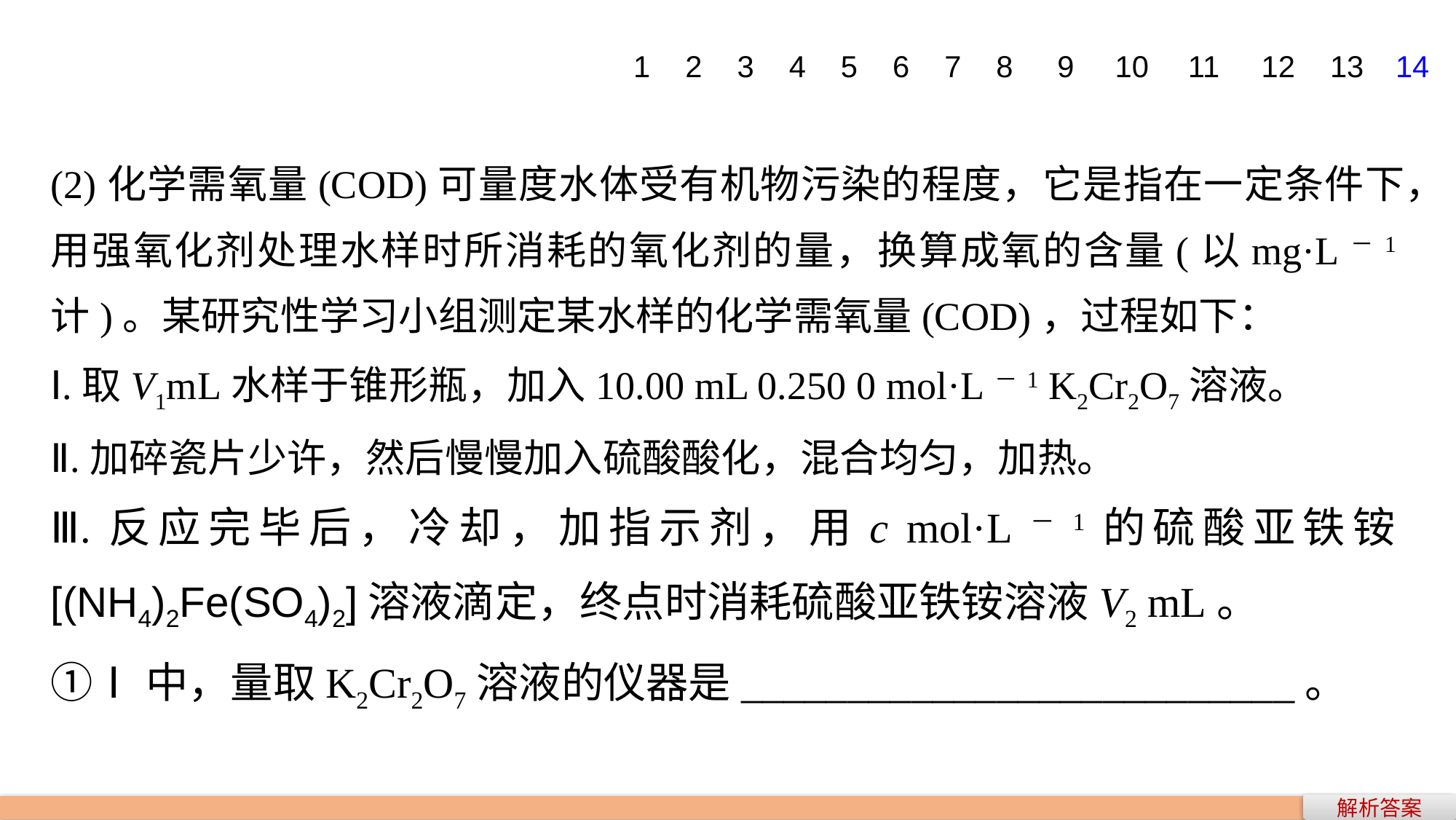

1
2
3
4
5
6
7
8
9
10
11
12
13
14
(2)化学需氧量(COD)可量度水体受有机物污染的程度，它是指在一定条件下，用强氧化剂处理水样时所消耗的氧化剂的量，换算成氧的含量(以mg·L－1计)。某研究性学习小组测定某水样的化学需氧量(COD)，过程如下：
Ⅰ.取V1mL水样于锥形瓶，加入10.00 mL 0.250 0 mol·L－1 K2Cr2O7溶液。
Ⅱ.加碎瓷片少许，然后慢慢加入硫酸酸化，混合均匀，加热。
Ⅲ.反应完毕后，冷却，加指示剂，用c mol·L－1的硫酸亚铁铵[(NH4)2Fe(SO4)2]溶液滴定，终点时消耗硫酸亚铁铵溶液V2 mL。
①Ⅰ中，量取K2Cr2O7溶液的仪器是__________________________。
解析答案